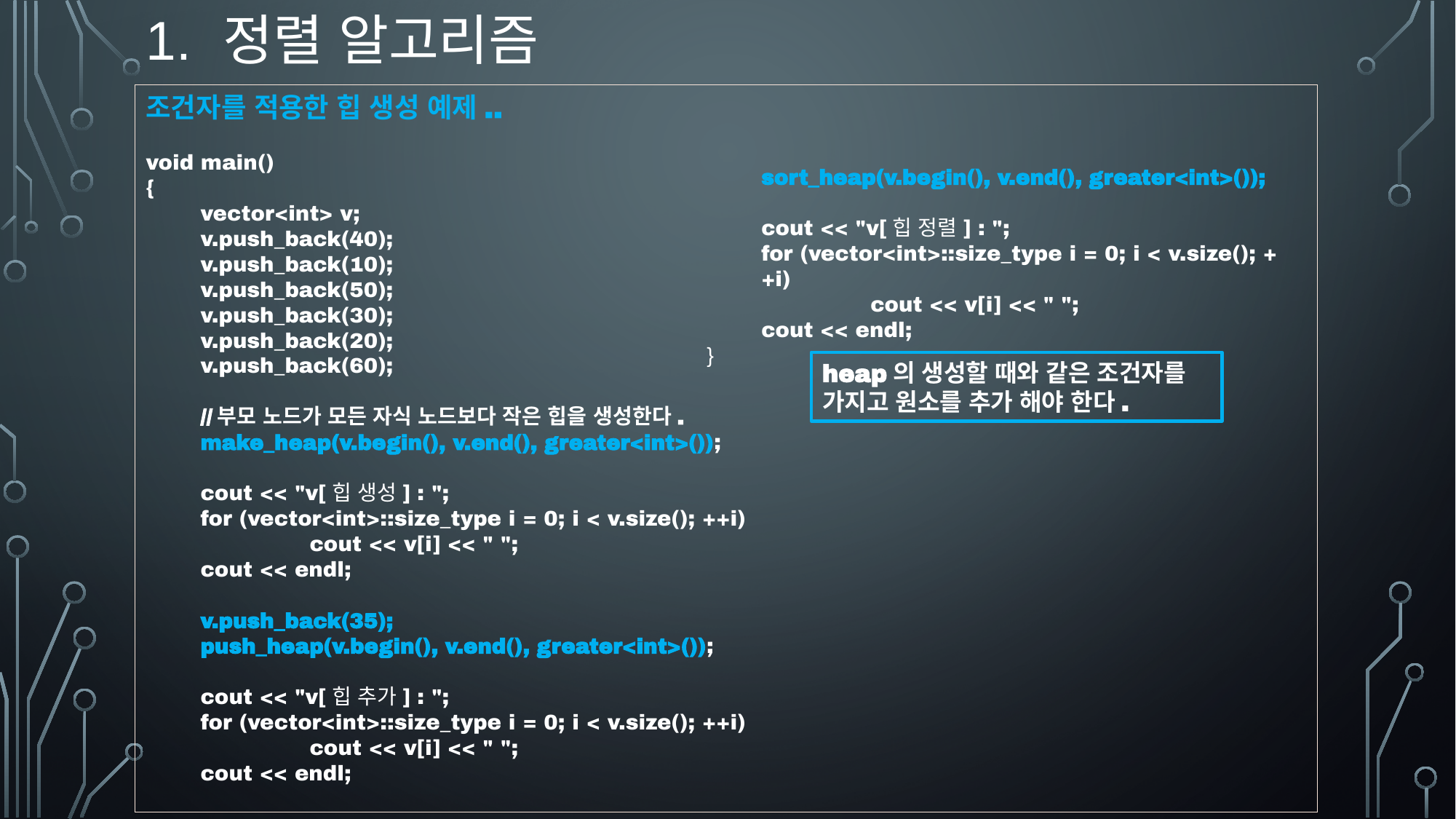

# 1. 정렬 알고리즘
조건자를 적용한 힙 생성 예제..

void main()
{
vector<int> v;
v.push_back(40);
v.push_back(10);
v.push_back(50);
v.push_back(30);
v.push_back(20);
v.push_back(60);

//부모 노드가 모든 자식 노드보다 작은 힙을 생성한다.
make_heap(v.begin(), v.end(), greater<int>());

cout << "v[힙 생성] : ";
for (vector<int>::size_type i = 0; i < v.size(); ++i)
	cout << v[i] << " ";
cout << endl;

v.push_back(35);
push_heap(v.begin(), v.end(), greater<int>());

cout << "v[힙 추가] : ";
for (vector<int>::size_type i = 0; i < v.size(); ++i)
	cout << v[i] << " ";
cout << endl;

sort_heap(v.begin(), v.end(), greater<int>());

cout << "v[힙 정렬] : ";
for (vector<int>::size_type i = 0; i < v.size(); ++i)
	cout << v[i] << " ";
cout << endl;
}
heap의 생성할 때와 같은 조건자를  가지고 원소를 추가 해야 한다.